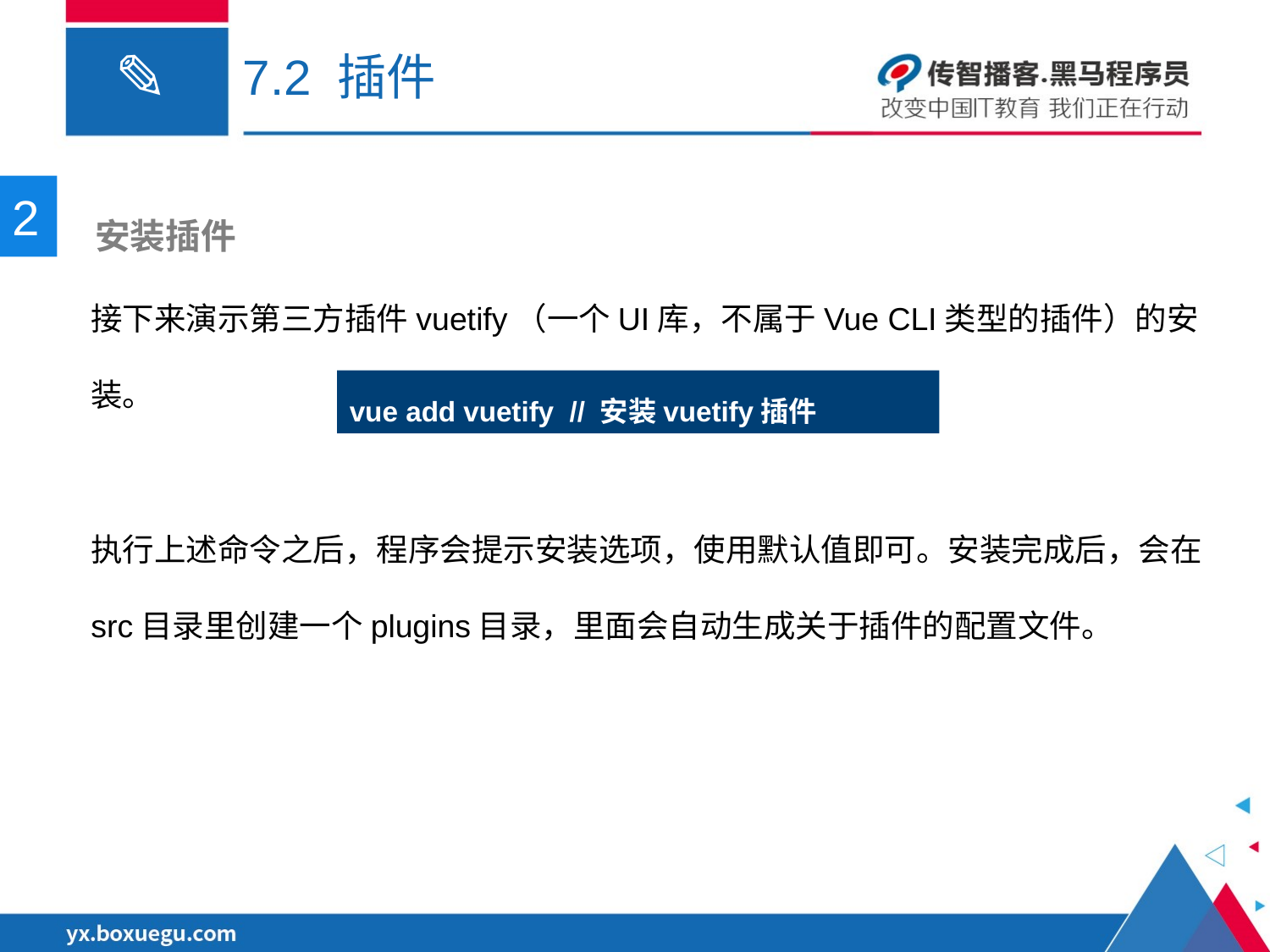

# 7.2 插件

2
  安装插件
接下来演示第三方插件vuetify（一个UI库，不属于Vue CLI类型的插件）的安装。
vue add vuetify  // 安装vuetify插件
执行上述命令之后，程序会提示安装选项，使用默认值即可。安装完成后，会在src目录里创建一个plugins目录，里面会自动生成关于插件的配置文件。